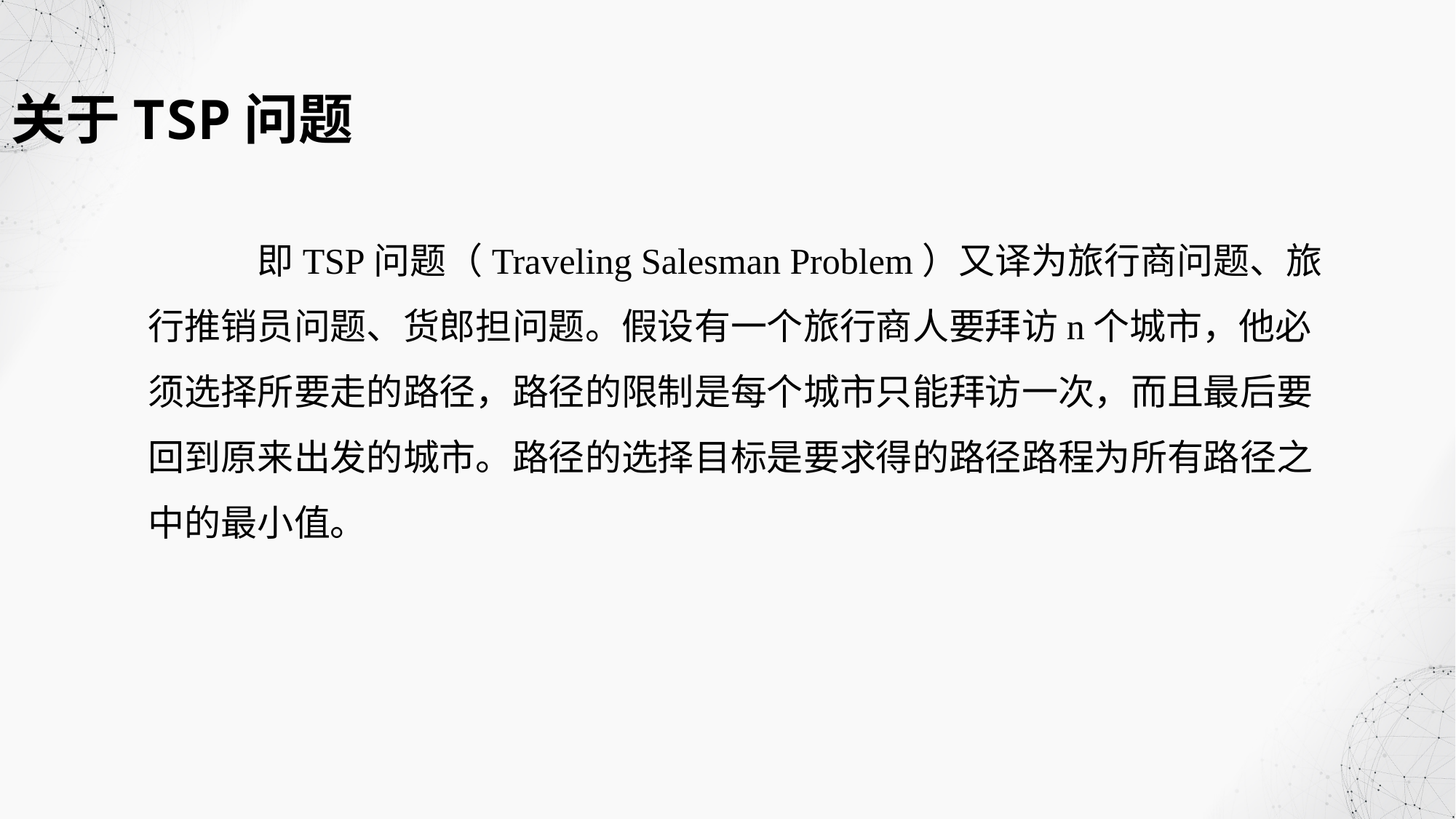

关于TSP问题
	即TSP问题（Traveling Salesman Problem）又译为旅行商问题、旅行推销员问题、货郎担问题。假设有一个旅行商人要拜访n个城市，他必须选择所要走的路径，路径的限制是每个城市只能拜访一次，而且最后要回到原来出发的城市。路径的选择目标是要求得的路径路程为所有路径之中的最小值。